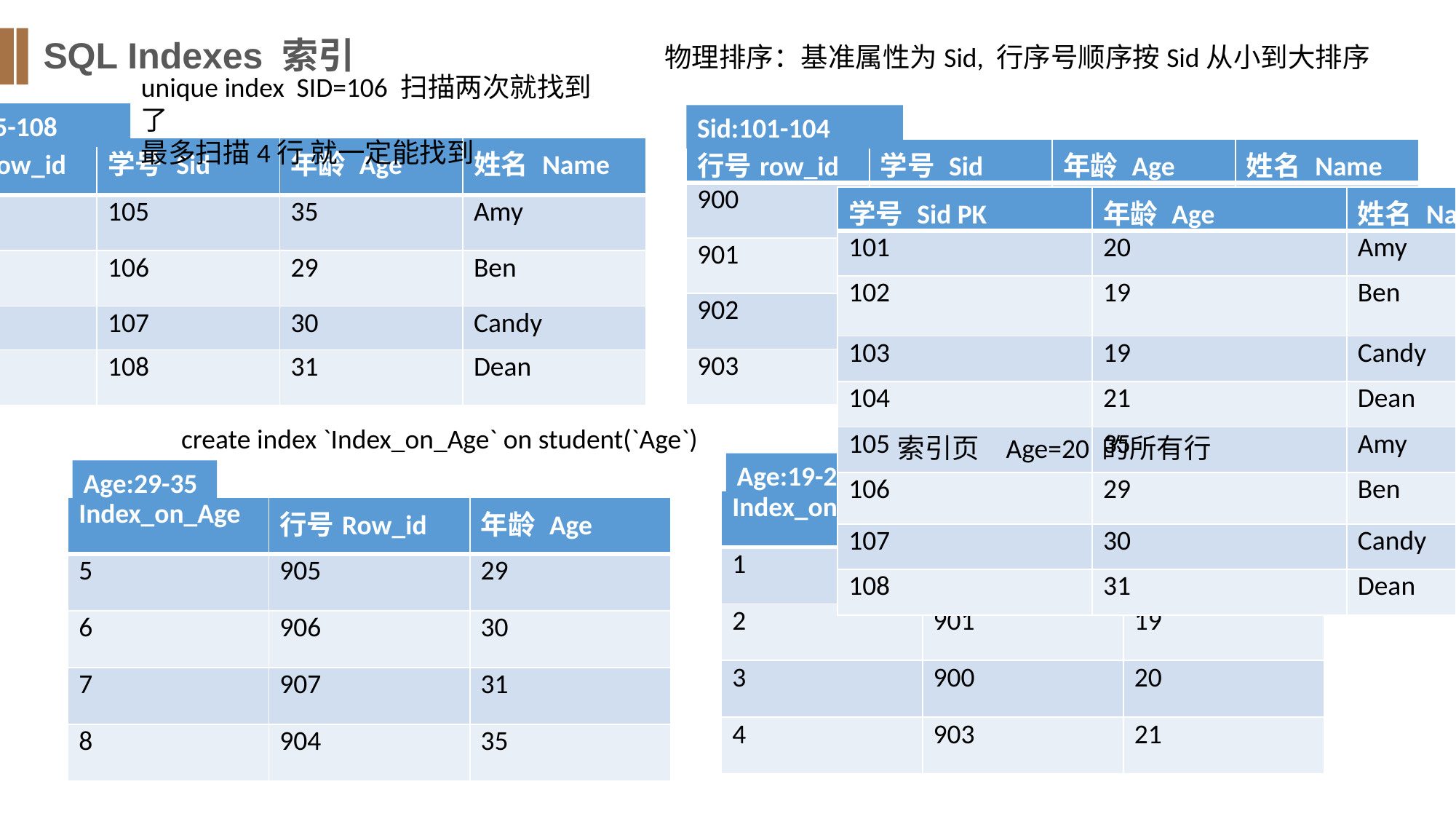

SQL Indexes 索引

物理排序：基准属性为Sid, 行序号顺序按Sid从小到大排序
unique index  SID=106 扫描两次就找到了
最多扫描4行 就一定能找到
Sid:105-108
Sid:101-104
| 行号row\_id | 学号 Sid | 年龄 Age | 姓名 Name |
| --- | --- | --- | --- |
| 904 | 105 | 35 | Amy |
| 905 | 106 | 29 | Ben |
| 906 | 107 | 30 | Candy |
| 907 | 108 | 31 | Dean |
| 行号row\_id | 学号 Sid | 年龄 Age | 姓名 Name |
| --- | --- | --- | --- |
| 900 | 101 | 20 | Amy |
| 901 | 102 | 19 | Ben |
| 902 | 103 | 19 | Candy |
| 903 | 104 | 21 | Dean |
Index: orderly arrangement to logically access rows in a table.
快速查找
索引的引入，除了有物理排序以外
还引入了逻辑排序

| 学号 Sid PK | 年龄 Age | 姓名 Name |
| --- | --- | --- |
| 101 | 20 | Amy |
| 102 | 19 | Ben |
| 103 | 19 | Candy |
| 104 | 21 | Dean |
| 105 | 35 | Amy |
| 106 | 29 | Ben |
| 107 | 30 | Candy |
| 108 | 31 | Dean |
create index `Index_on_Age` on student(`Age`)
索引页
Age=20 的所有行
Age:19-21
Age:29-35
| Index\_on\_Age | 行号Row\_id | 年龄 Age |
| --- | --- | --- |
| 1 | 902 | 19 |
| 2 | 901 | 19 |
| 3 | 900 | 20 |
| 4 | 903 | 21 |
create index on age 逻辑排序：基准属性为Age, 行序号顺序按Age从小到大排序
| Index\_on\_Age | 行号Row\_id | 年龄 Age |
| --- | --- | --- |
| 5 | 905 | 29 |
| 6 | 906 | 30 |
| 7 | 907 | 31 |
| 8 | 904 | 35 |